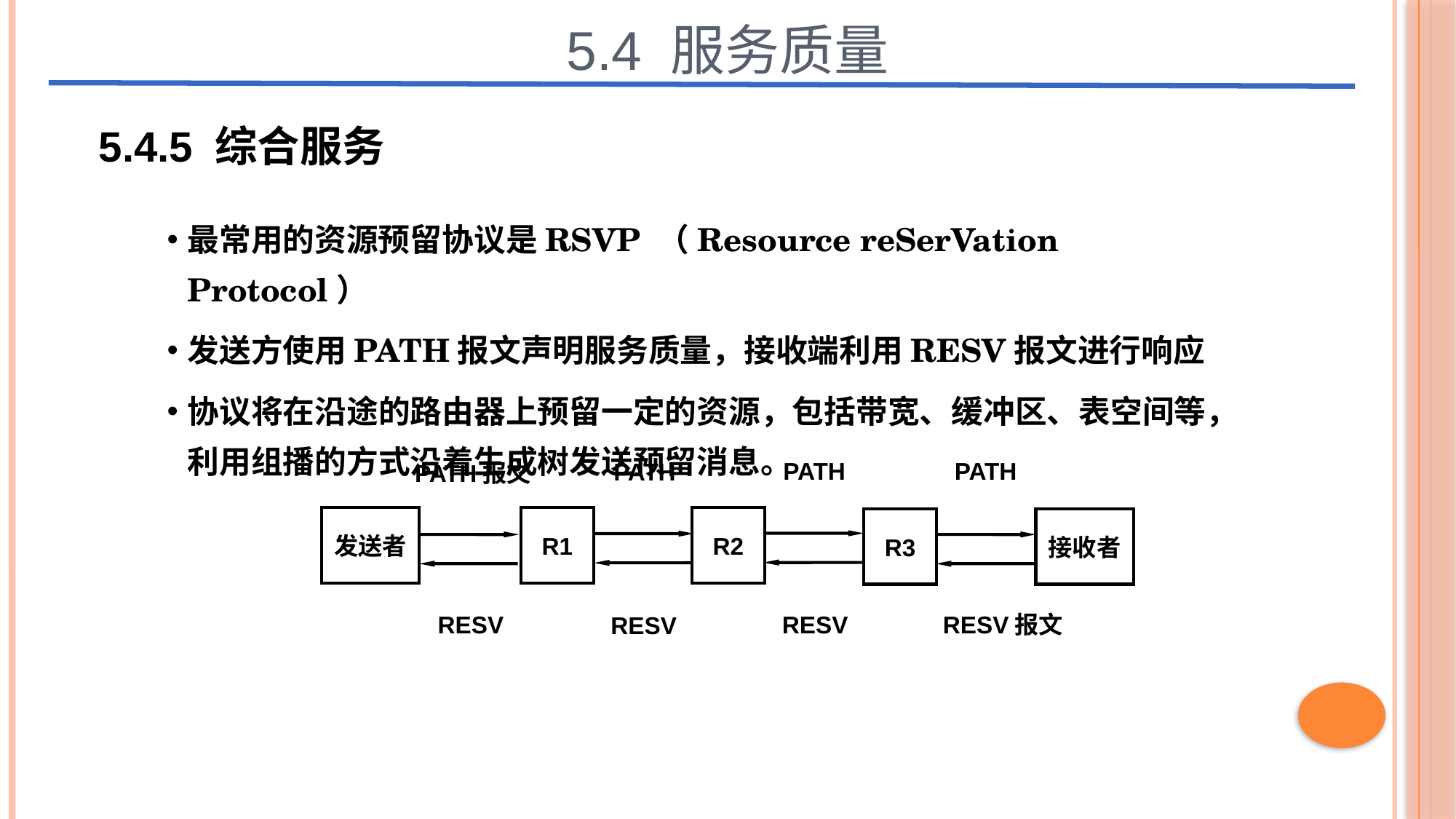

5.4 服务质量
5.4.5 综合服务
最常用的资源预留协议是RSVP （Resource reSerVation Protocol）
发送方使用PATH报文声明服务质量，接收端利用RESV报文进行响应
协议将在沿途的路由器上预留一定的资源，包括带宽、缓冲区、表空间等，利用组播的方式沿着生成树发送预留消息。
PATH
PATH
PATH
PATH报文
R1
发送者
R2
R3
接收者

RESV
RESV
RESV报文
RESV